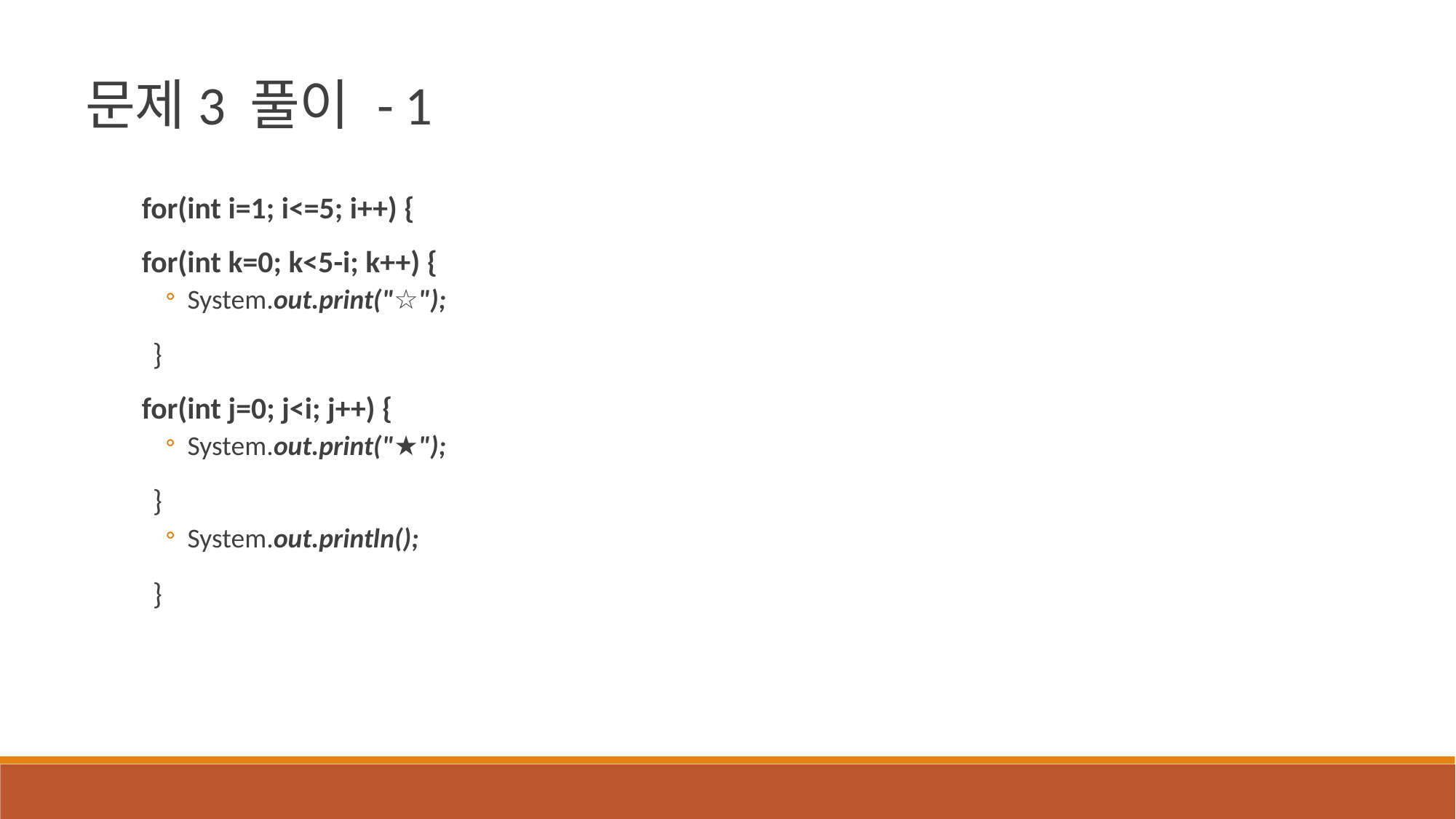

문제3 풀이 - 1
for(int i=1; i<=5; i++) {
for(int k=0; k<5-i; k++) {
System.out.print("☆");
}
for(int j=0; j<i; j++) {
System.out.print("★");
}
System.out.println();
}